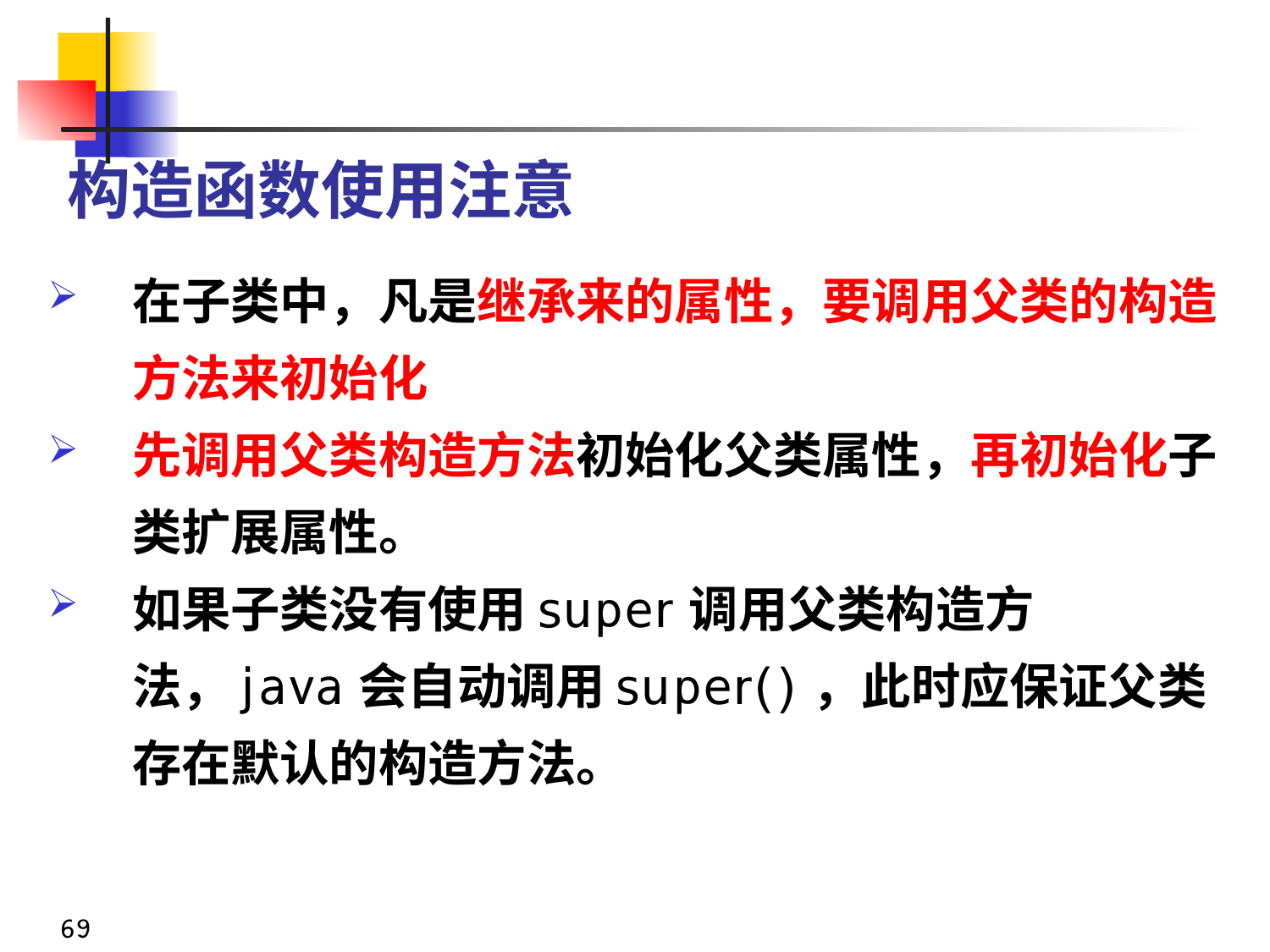

构造函数使用注意
在子类中，凡是继承来的属性，要调用父类的构造方法来初始化
先调用父类构造方法初始化父类属性，再初始化子类扩展属性。
如果子类没有使用super调用父类构造方法，java会自动调用super()，此时应保证父类存在默认的构造方法。
69